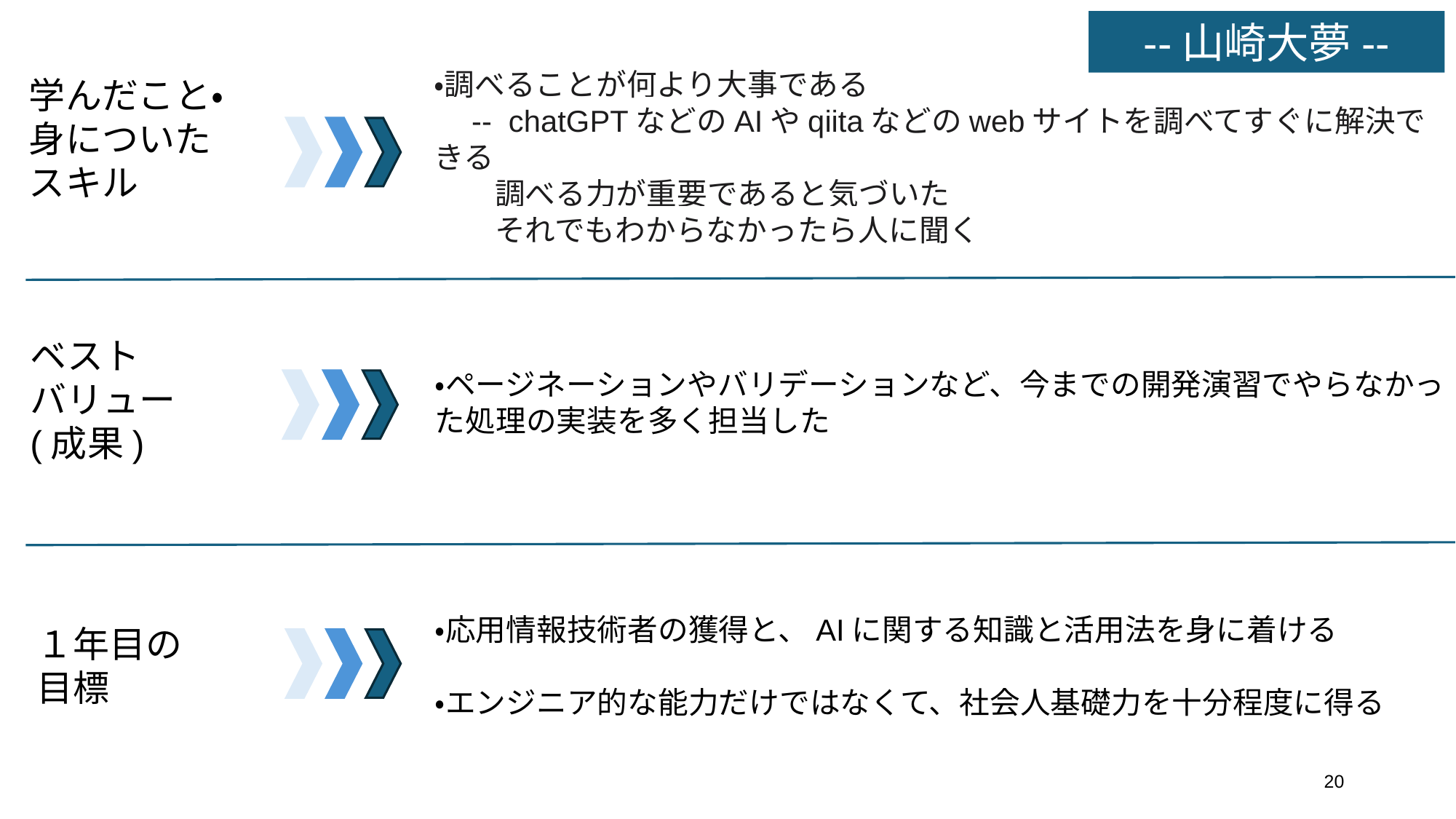

--山崎大夢--

・調べることが何より大事である
　--  chatGPTなどのAIやqiitaなどのwebサイトを調べてすぐに解決できる
　　調べる力が重要であると気づいた
　　それでもわからなかったら人に聞く

学んだこと・
身についた
スキル

ベスト
バリュー(成果)
・ページネーションやバリデーションなど、今までの開発演習でやらなかった処理の実装を多く担当した

・応用情報技術者の獲得と、AIに関する知識と活用法を身に着ける

・エンジニア的な能力だけではなくて、社会人基礎力を十分程度に得る
１年目の目標

20